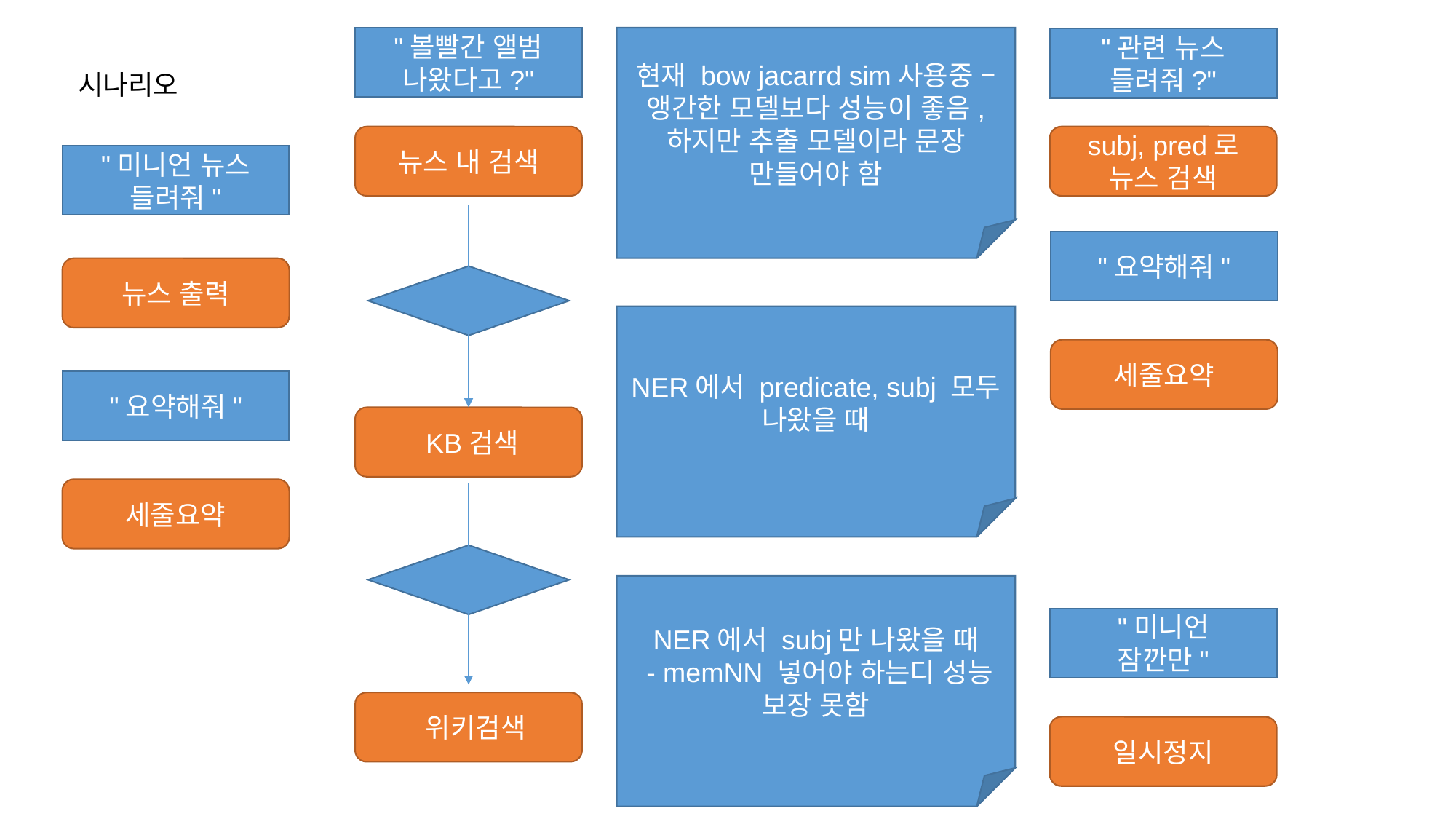

현재 bow jacarrd sim사용중 – 앵간한 모델보다 성능이 좋음, 하지만 추출 모델이라 문장 만들어야 함
"볼빨간 앨범 나왔다고?"
"관련 뉴스 들려줘?"
시나리오
뉴스 내 검색
subj, pred로 뉴스 검색
"미니언 뉴스
들려줘"
"요약해줘"
뉴스 출력

NER에서 predicate, subj 모두 나왔을 때
세줄요약
"요약해줘"
 KB검색
세줄요약

NER에서 subj만 나왔을 때
 - memNN 넣어야 하는디 성능 보장 못함
"미니언
잠깐만"
 위키검색
일시정지